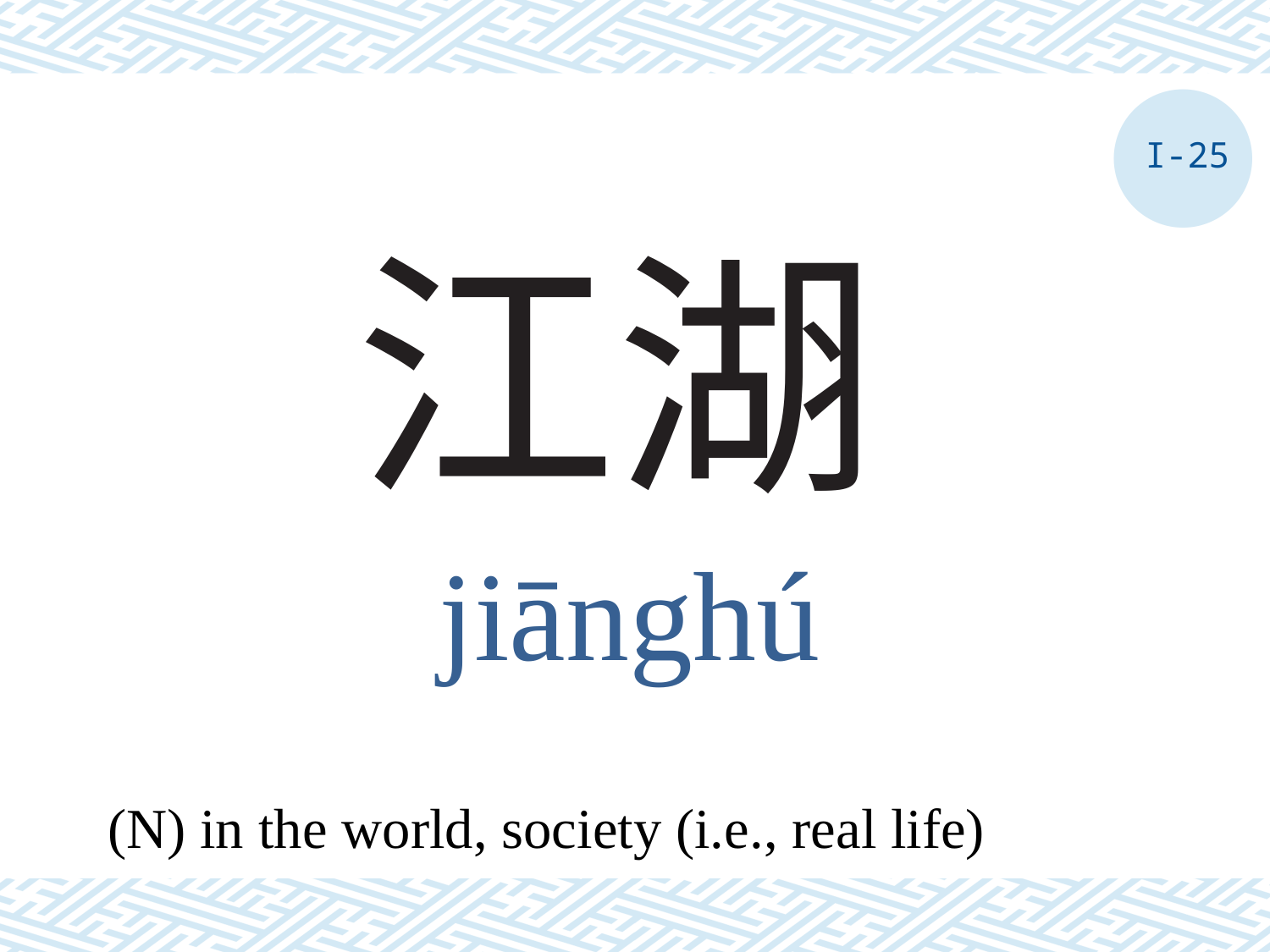

I-25

# 江湖
jiānghú
(N) in the world, society (i.e., real life)